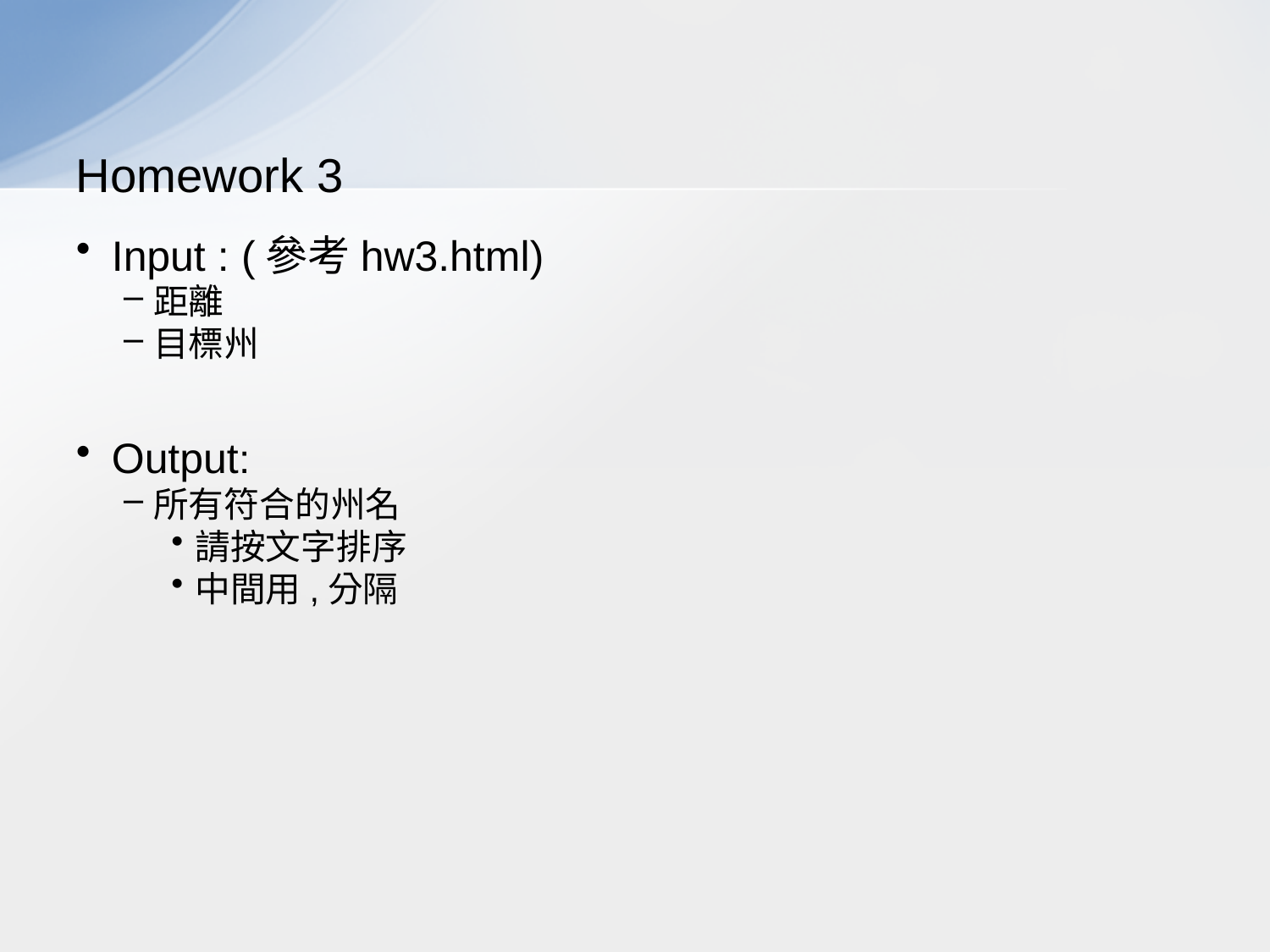

# Homework 3
Input : (參考hw3.html)
距離
目標州

Output:
所有符合的州名
請按文字排序
中間用,分隔